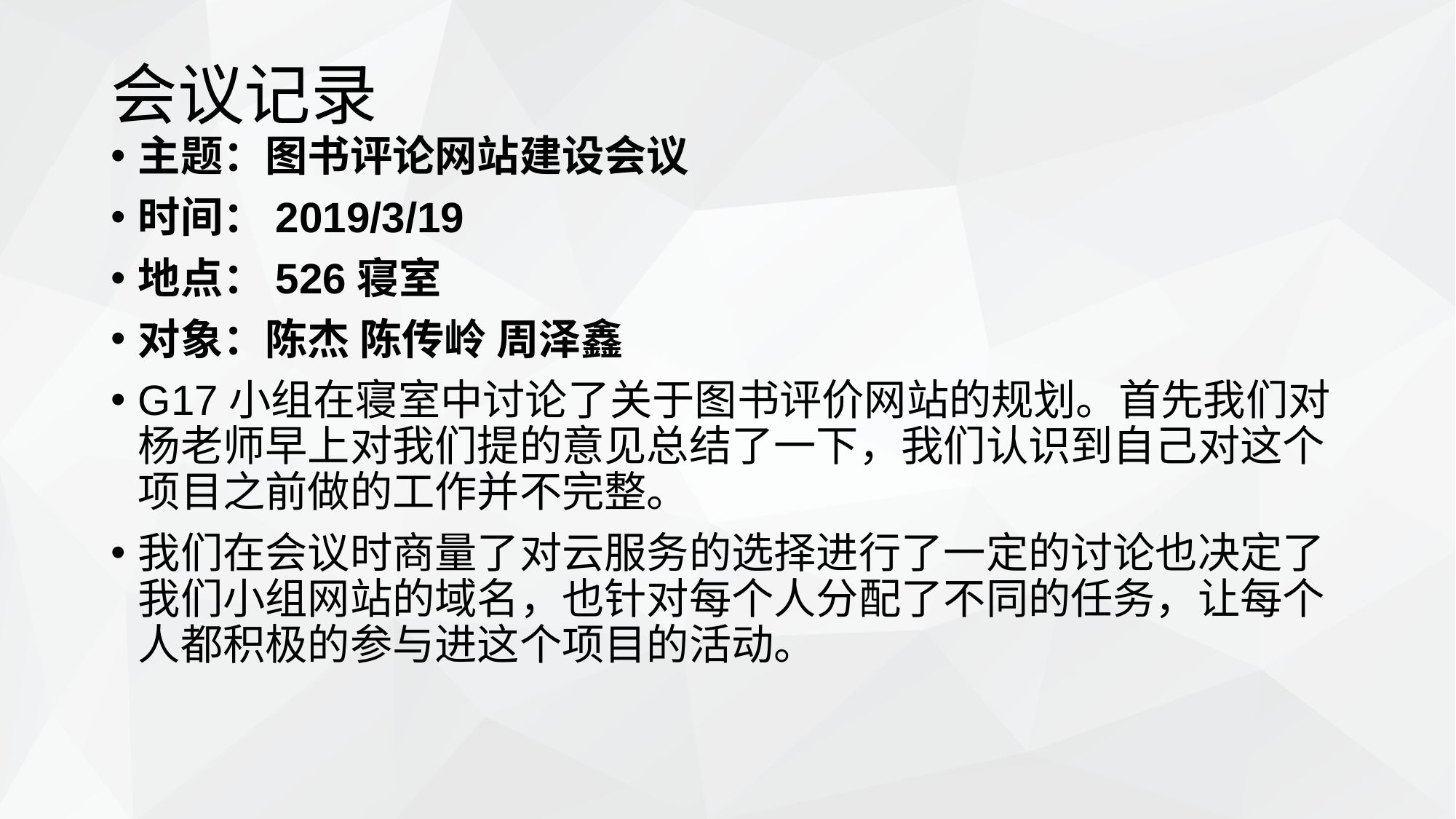

# 会议记录
主题：图书评论网站建设会议
时间：2019/3/19
地点：526寝室
对象：陈杰 陈传岭 周泽鑫
G17小组在寝室中讨论了关于图书评价网站的规划。首先我们对杨老师早上对我们提的意见总结了一下，我们认识到自己对这个项目之前做的工作并不完整。
我们在会议时商量了对云服务的选择进行了一定的讨论也决定了我们小组网站的域名，也针对每个人分配了不同的任务，让每个人都积极的参与进这个项目的活动。